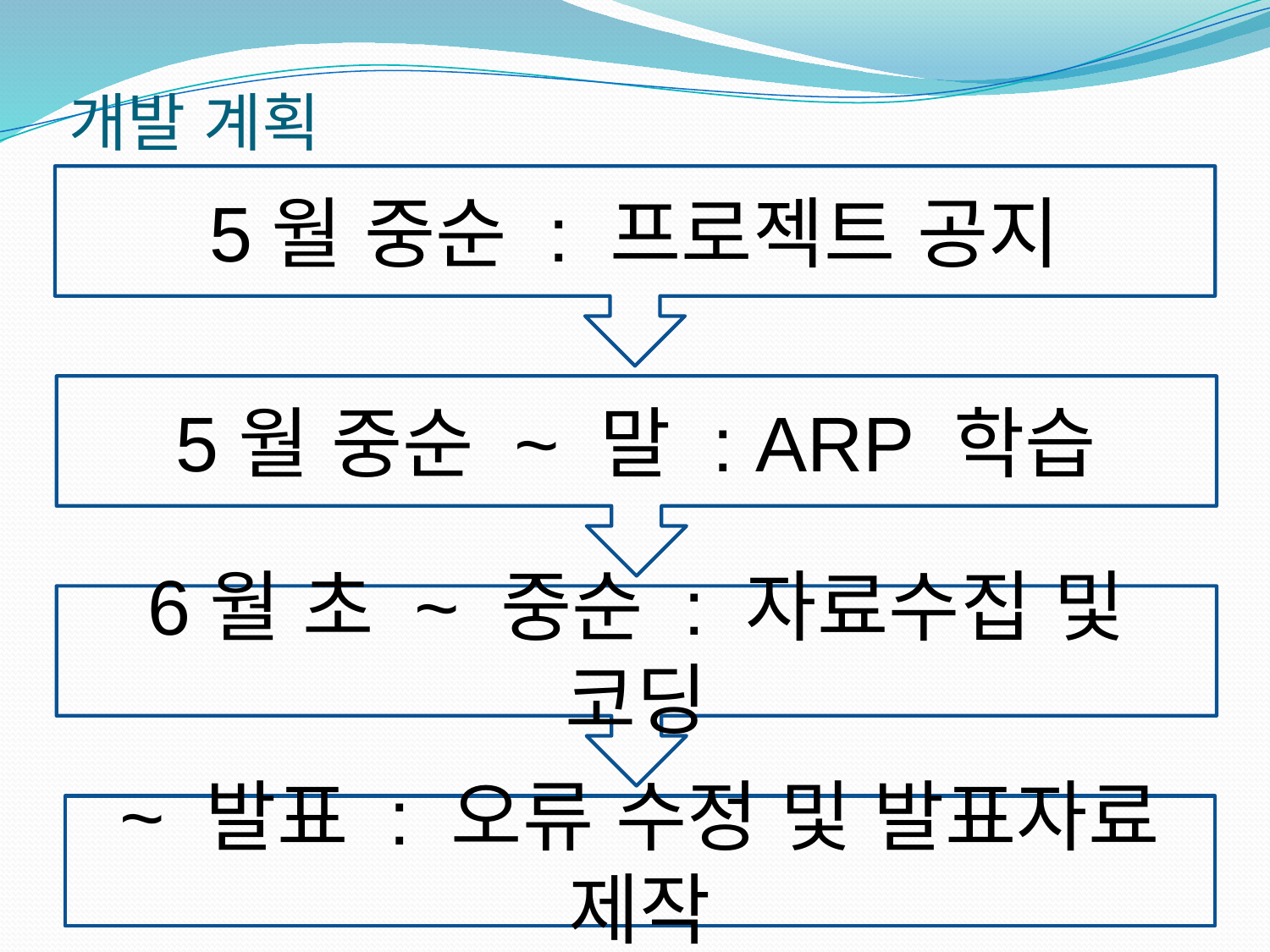

개발 계획
5월 중순 : 프로젝트 공지
5월 중순 ~ 말 : ARP 학습
6월 초 ~ 중순 : 자료수집 및 코딩
~ 발표 : 오류 수정 및 발표자료 제작